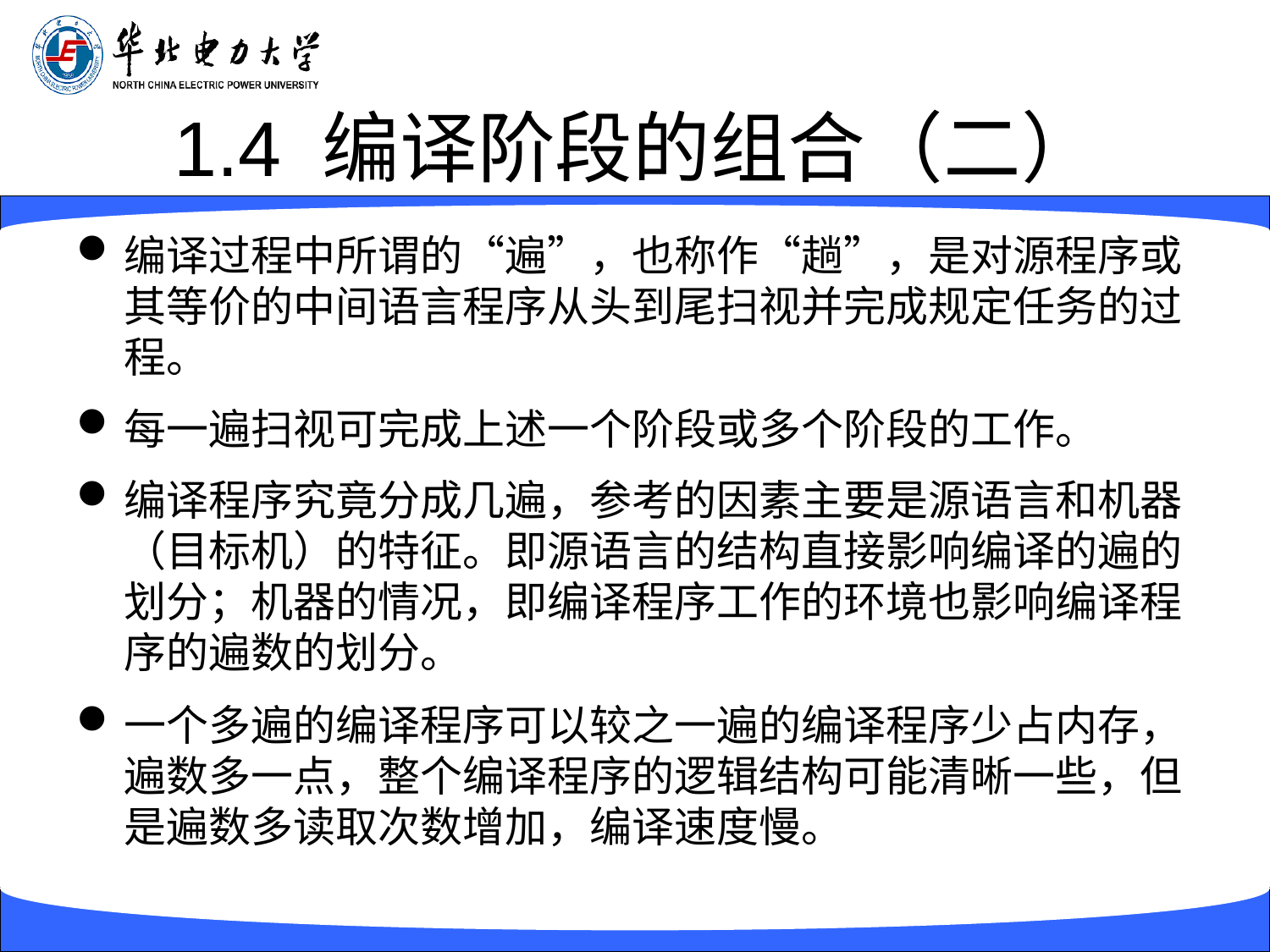

# 1.4 编译阶段的组合（二）
编译过程中所谓的“遍”，也称作“趟”，是对源程序或其等价的中间语言程序从头到尾扫视并完成规定任务的过程。
每一遍扫视可完成上述一个阶段或多个阶段的工作。
编译程序究竟分成几遍，参考的因素主要是源语言和机器（目标机）的特征。即源语言的结构直接影响编译的遍的划分；机器的情况，即编译程序工作的环境也影响编译程序的遍数的划分。
一个多遍的编译程序可以较之一遍的编译程序少占内存，遍数多一点，整个编译程序的逻辑结构可能清晰一些，但是遍数多读取次数增加，编译速度慢。